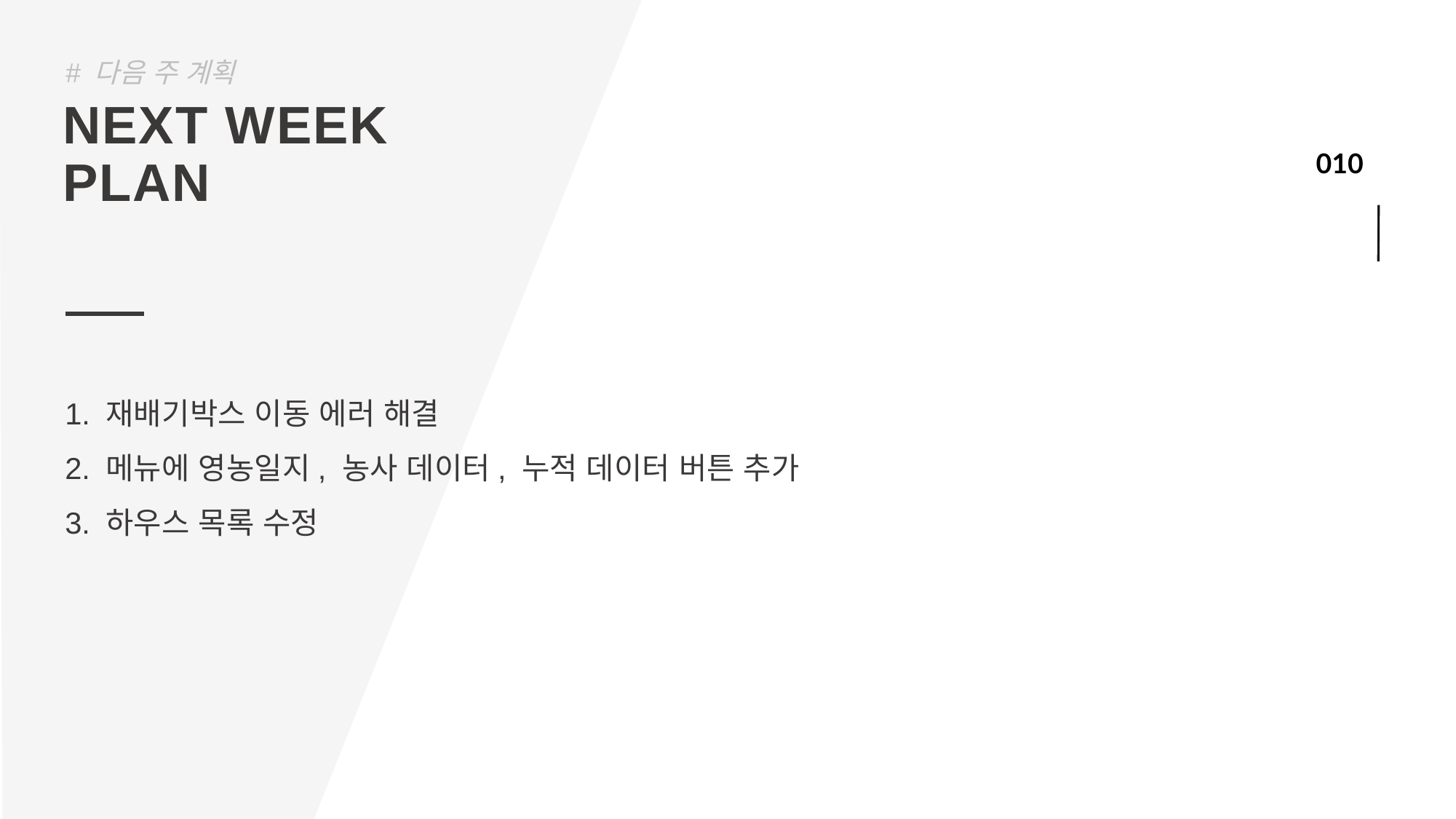

# 다음 주 계획
NEXT WEEK
PLAN
재배기박스 이동 에러 해결
메뉴에 영농일지, 농사 데이터, 누적 데이터 버튼 추가
하우스 목록 수정